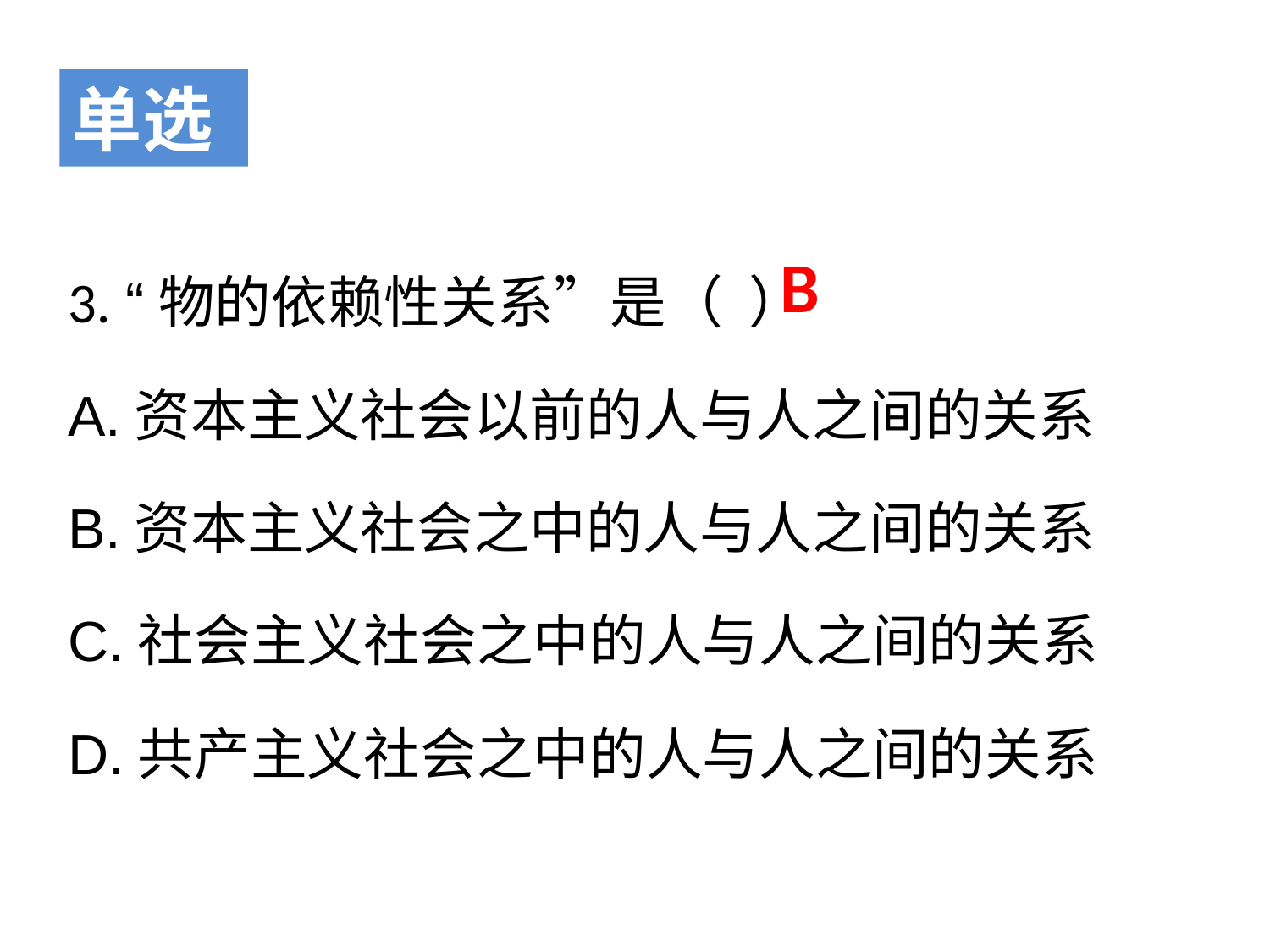

单选
3. “物的依赖性关系”是（  ）
A.资本主义社会以前的人与人之间的关系
B.资本主义社会之中的人与人之间的关系
C.社会主义社会之中的人与人之间的关系
D.共产主义社会之中的人与人之间的关系
B